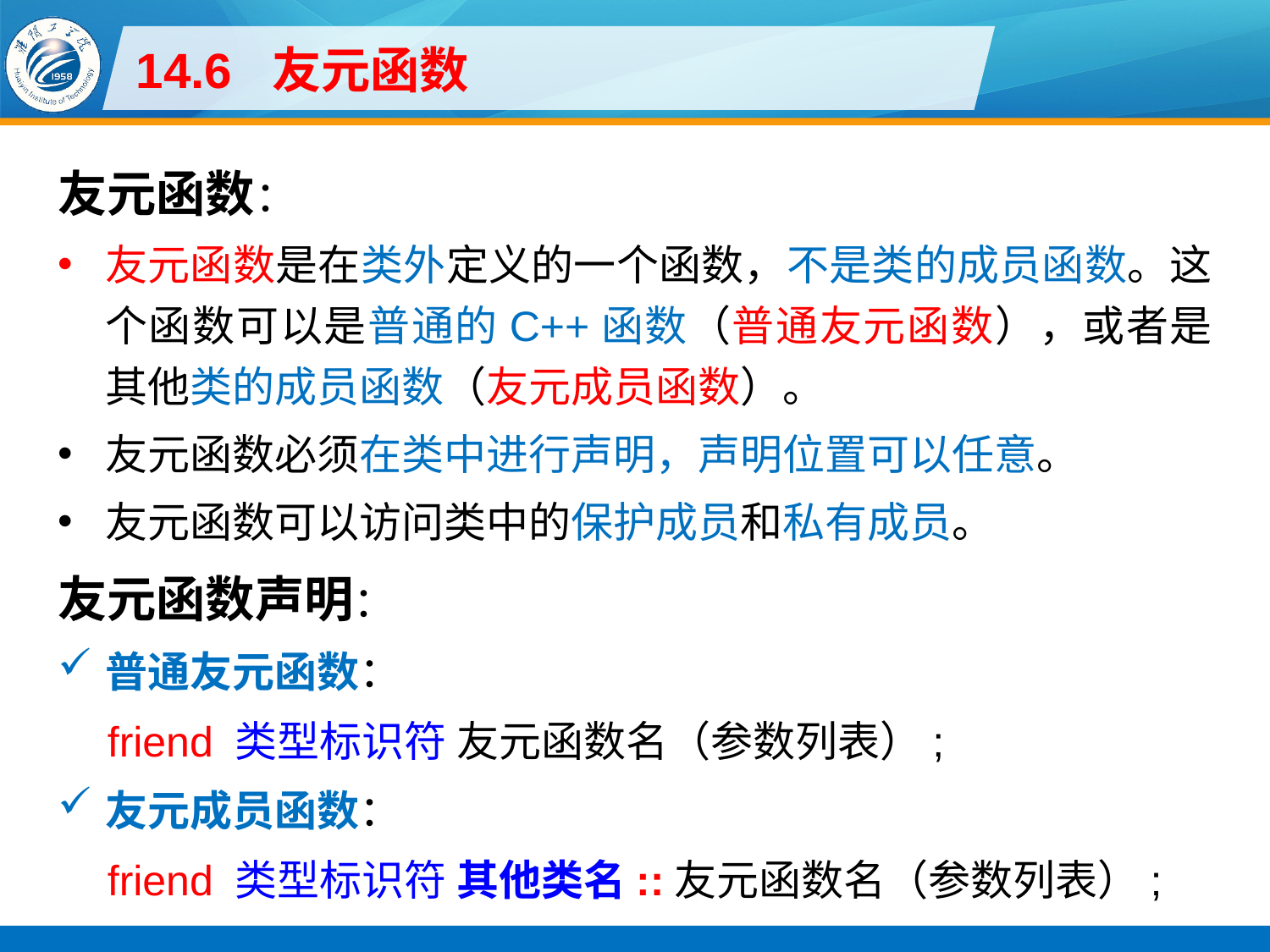

# 14.6  友元函数
友元函数：
友元函数是在类外定义的一个函数，不是类的成员函数。这个函数可以是普通的C++函数（普通友元函数），或者是其他类的成员函数（友元成员函数）。
友元函数必须在类中进行声明，声明位置可以任意。
友元函数可以访问类中的保护成员和私有成员。
友元函数声明：
普通友元函数：
friend 类型标识符 友元函数名（参数列表）;
友元成员函数：
friend 类型标识符 其他类名::友元函数名（参数列表）;